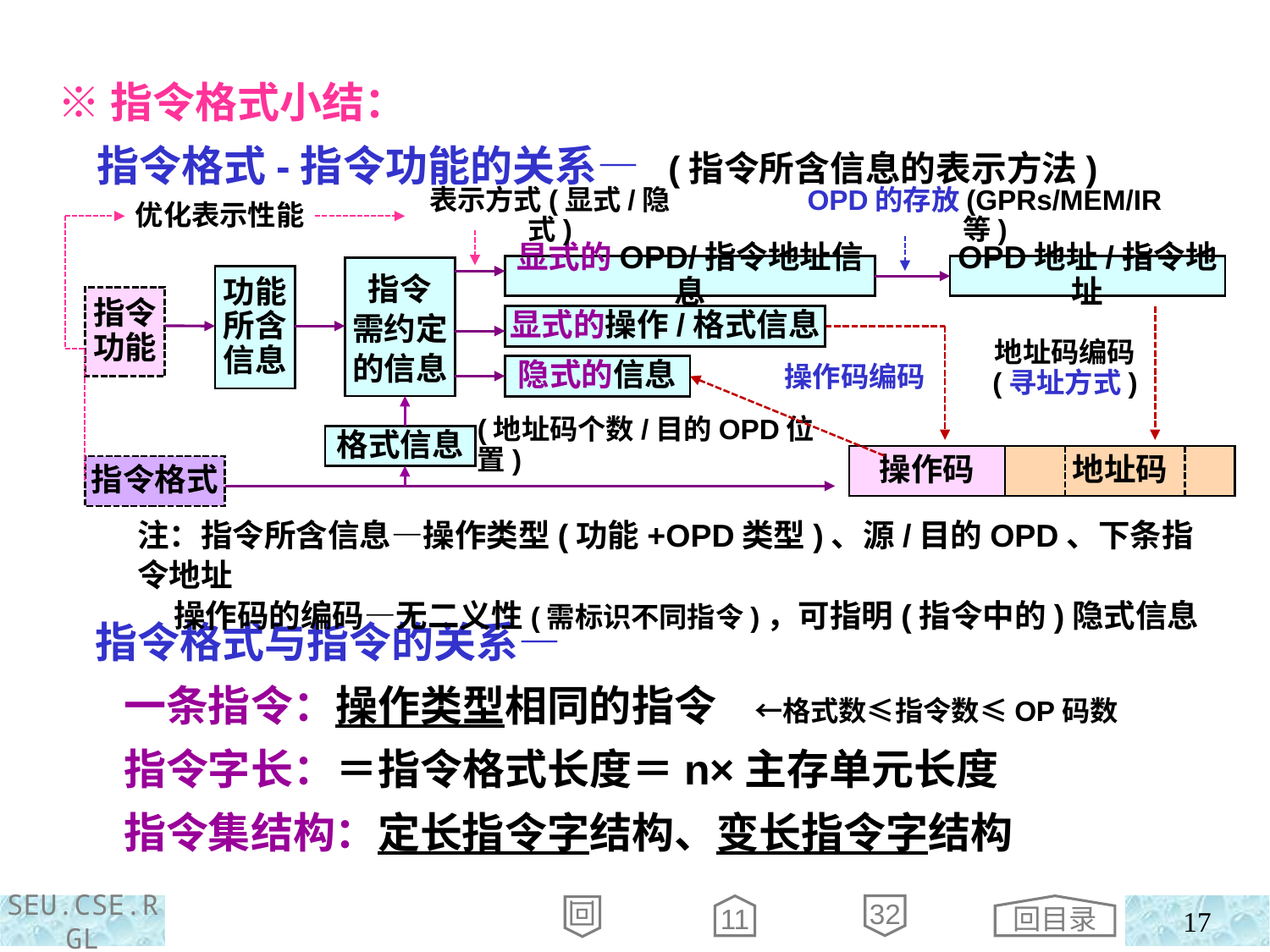

※指令格式小结：
     指令格式-指令功能的关系—  (指令所含信息的表示方法)
优化表示性能
表示方式(显式/隐式)
显式的OPD/指令地址信息
显式的操作/格式信息
隐式的信息
OPD的存放(GPRs/MEM/IR等)
OPD地址/指令地址
指令
需约定
的信息
功能所含信息
指令功能
(地址码个数/目的OPD位置)
格式信息
地址码
操作码
指令格式
地址码编码
(寻址方式)
操作码编码
注：指令所含信息—操作类型(功能+OPD类型)、源/目的OPD、下条指令地址
    操作码的编码—无二义性(需标识不同指令)，可指明(指令中的)隐式信息
     指令格式与指令的关系—
        一条指令：操作类型相同的指令    ←格式数≤指令数≤OP码数
        指令字长：＝指令格式长度＝n×主存单元长度
        指令集结构：定长指令字结构、变长指令字结构
回目录
11
32
17
回